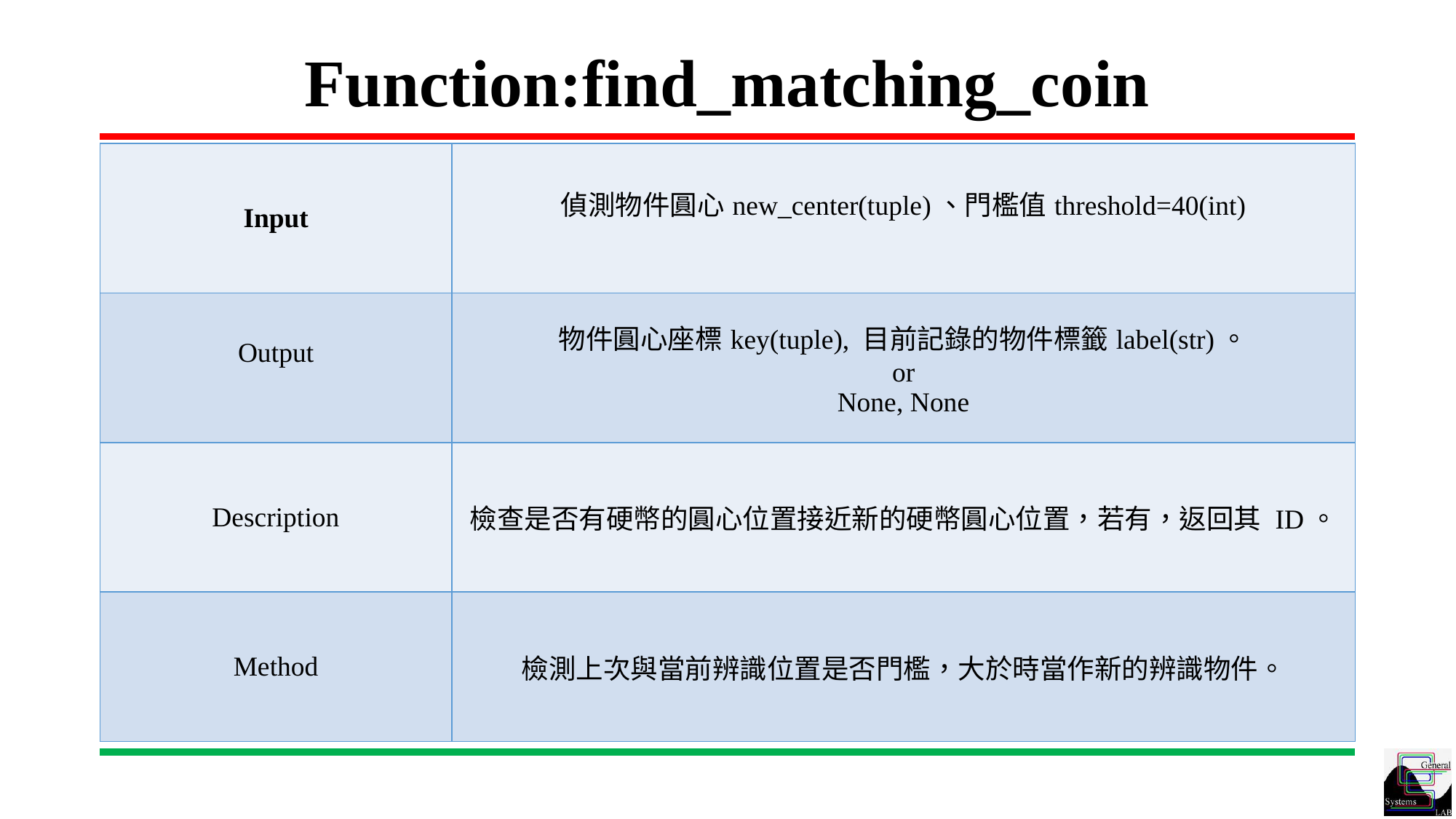

# Function:find_matching_coin
| Input | 偵測物件圓心new\_center(tuple)、門檻值threshold=40(int) |
| --- | --- |
| Output | 物件圓心座標key(tuple), 目前記錄的物件標籤label(str)。 or None, None |
| Description | 檢查是否有硬幣的圓心位置接近新的硬幣圓心位置，若有，返回其 ID。 |
| Method | 檢測上次與當前辨識位置是否門檻，大於時當作新的辨識物件。 |